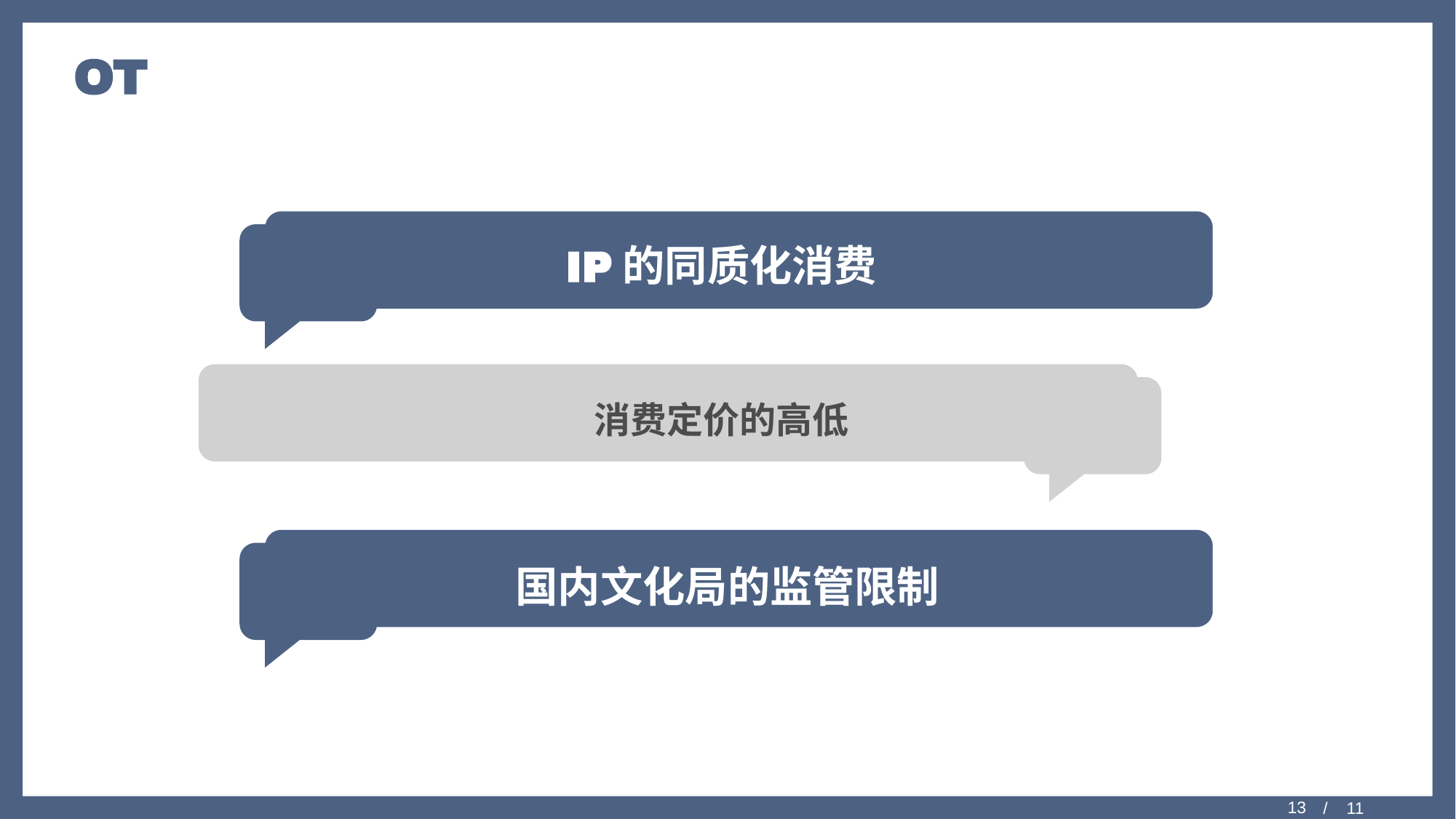

# OT

IP的同质化消费

消费定价的高低

国内文化局的监管限制
/    11
13